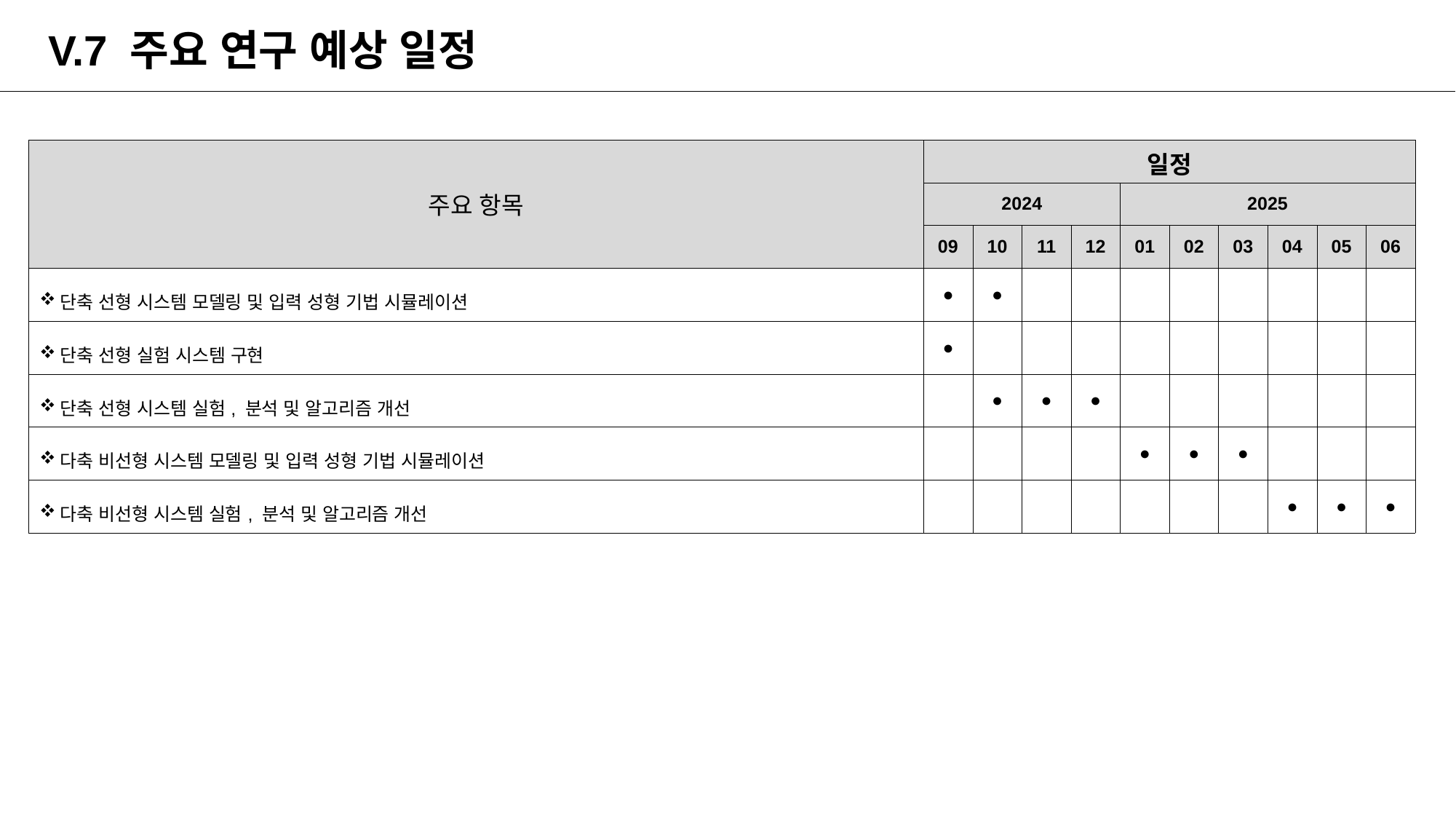

V.7 주요 연구 예상 일정
| 주요 항목 | 일정 |  |  |  |  |  |  |  |  |  |
| --- | --- | --- | --- | --- | --- | --- | --- | --- | --- | --- |
|  | 2024 |  |  |  | 2025 |  |  |  |  |  |
|  | 09 | 10 | 11 | 12 | 01 | 02 | 03 | 04 | 05 | 06 |
| 단축 선형 시스템 모델링 및 입력 성형 기법 시뮬레이션 | ● | ● |  |  |  |  |  |  |  |  |
| 단축 선형 실험 시스템 구현 | ● |  |  |  |  |  |  |  |  |  |
| 단축 선형 시스템 실험, 분석 및 알고리즘 개선 |  | ● | ● | ● |  |  |  |  |  |  |
| 다축 비선형 시스템 모델링 및 입력 성형 기법 시뮬레이션 |  |  |  |  | ● | ● | ● |  |  |  |
| 다축 비선형 시스템 실험, 분석 및 알고리즘 개선 |  |  |  |  |  |  |  | ● | ● | ● |